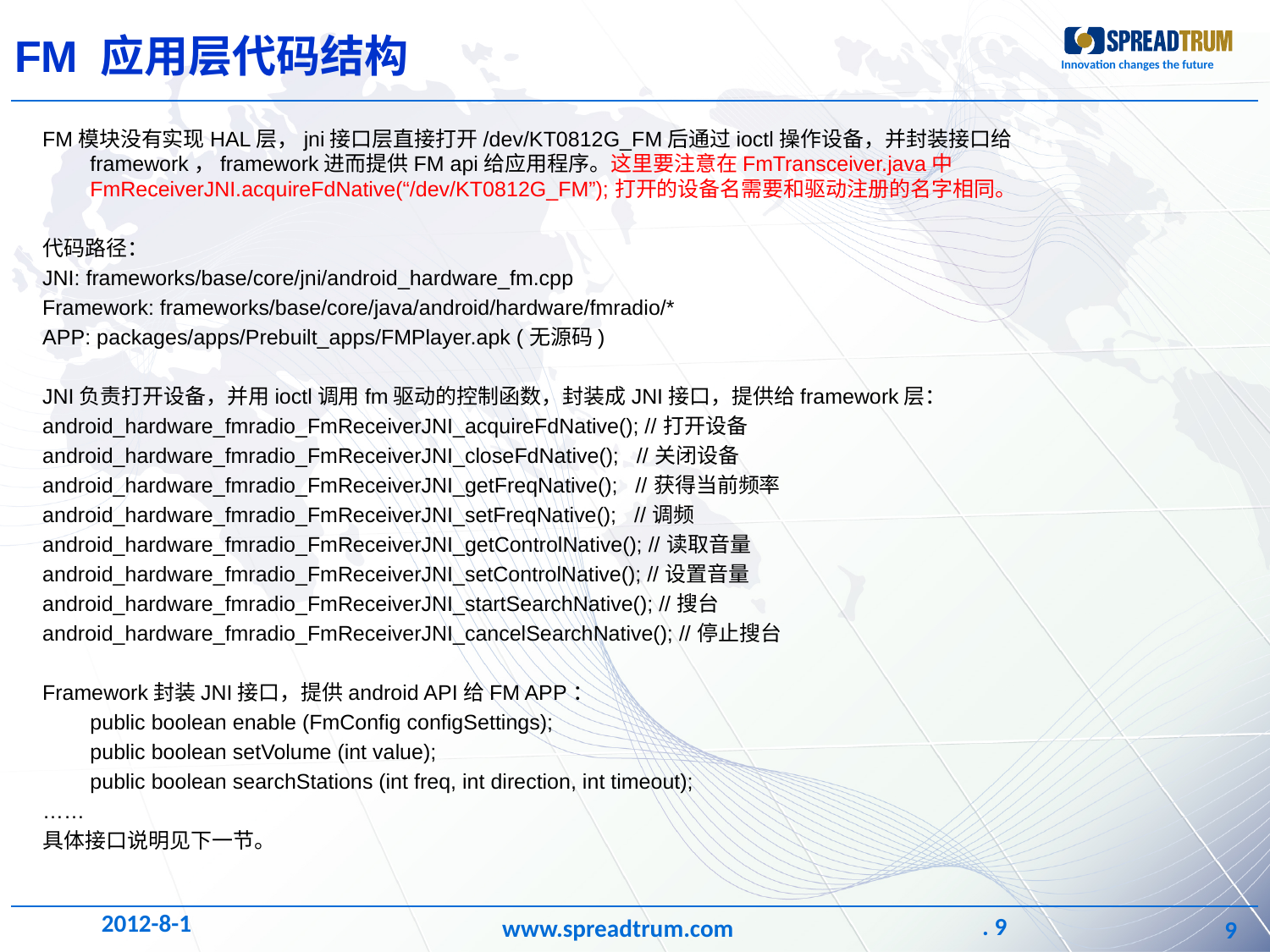

# FM 应用层代码结构
FM模块没有实现HAL层，jni接口层直接打开/dev/KT0812G_FM后通过ioctl操作设备，并封装接口给framework，framework进而提供FM api给应用程序。这里要注意在FmTransceiver.java中FmReceiverJNI.acquireFdNative(“/dev/KT0812G_FM”);打开的设备名需要和驱动注册的名字相同。

代码路径：
JNI: frameworks/base/core/jni/android_hardware_fm.cpp
Framework: frameworks/base/core/java/android/hardware/fmradio/*
APP: packages/apps/Prebuilt_apps/FMPlayer.apk (无源码)

JNI负责打开设备，并用ioctl调用fm驱动的控制函数，封装成JNI接口，提供给framework层：
android_hardware_fmradio_FmReceiverJNI_acquireFdNative(); //打开设备
android_hardware_fmradio_FmReceiverJNI_closeFdNative();   //关闭设备
android_hardware_fmradio_FmReceiverJNI_getFreqNative();   //获得当前频率
android_hardware_fmradio_FmReceiverJNI_setFreqNative();   //调频
android_hardware_fmradio_FmReceiverJNI_getControlNative(); //读取音量
android_hardware_fmradio_FmReceiverJNI_setControlNative(); //设置音量
android_hardware_fmradio_FmReceiverJNI_startSearchNative(); //搜台
android_hardware_fmradio_FmReceiverJNI_cancelSearchNative(); //停止搜台

Framework封装JNI接口，提供android API给FM APP：
	public boolean enable (FmConfig configSettings);
	public boolean setVolume (int value);
	public boolean searchStations (int freq, int direction, int timeout);
……
具体接口说明见下一节。

2012-8-1
  . 9